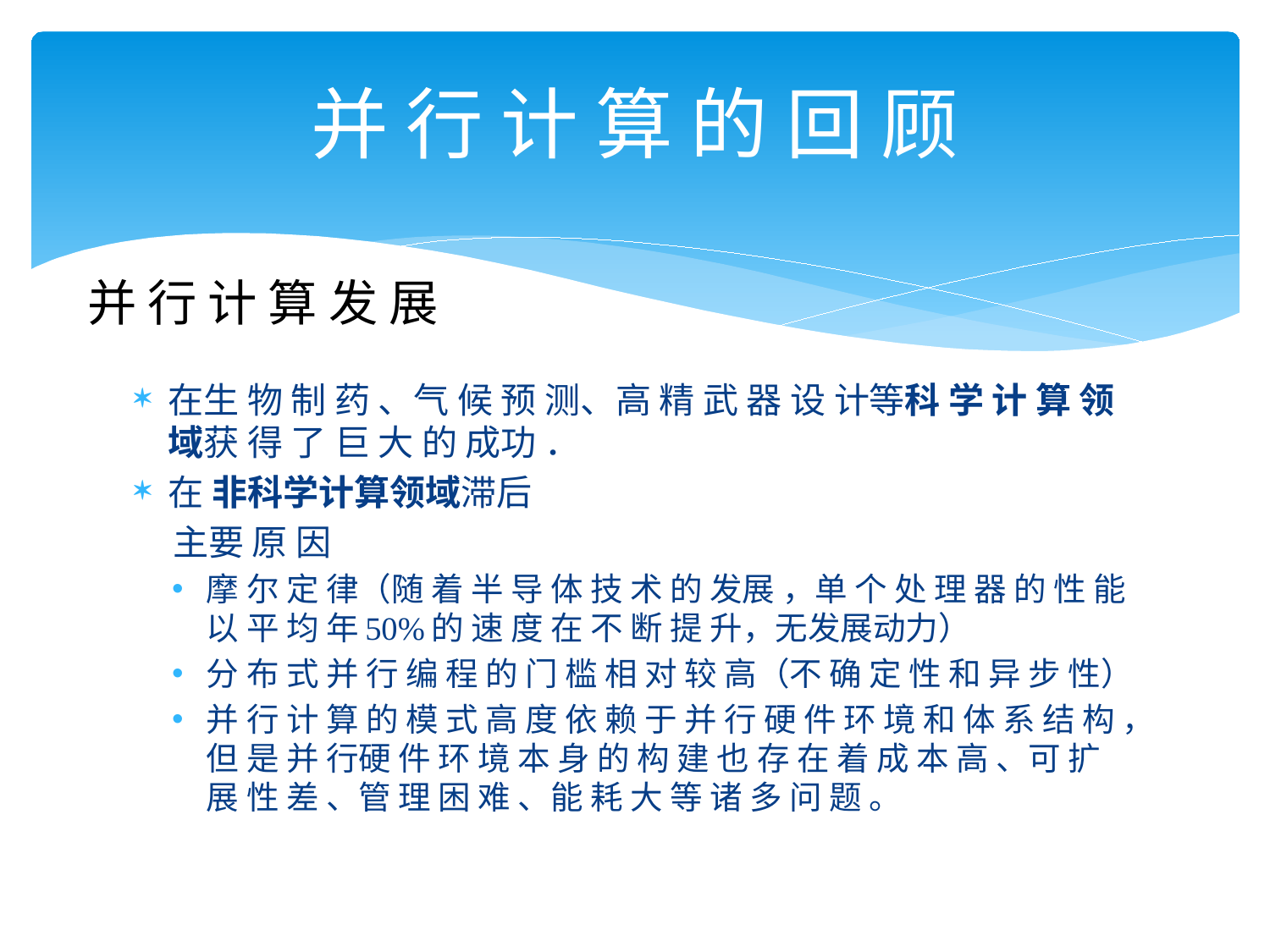

# 并 行 计 算 的 回 顾
并 行 计 算 发 展
在生 物 制 药 、气 候 预 测、高 精 武 器 设 计等科 学 计 算 领 域获 得 了 巨 大 的 成功 ．
在 非科学计算领域滞后
    主要 原 因
摩 尔 定 律（随 着 半 导 体 技 术 的 发展 ，单 个 处 理 器 的 性 能 以 平 均 年50%的 速 度 在 不 断 提 升，无发展动力）
分 布 式 并 行 编 程 的 门 槛 相 对 较 高（不 确 定 性 和 异 步 性）
并 行 计 算 的 模 式 高 度 依 赖 于 并 行 硬 件 环 境 和 体 系 结 构 ，但 是 并 行硬 件 环 境 本 身 的 构 建 也 存 在 着 成 本 高 、可 扩 展 性 差 、管 理 困 难 、能 耗 大 等 诸 多 问 题 。